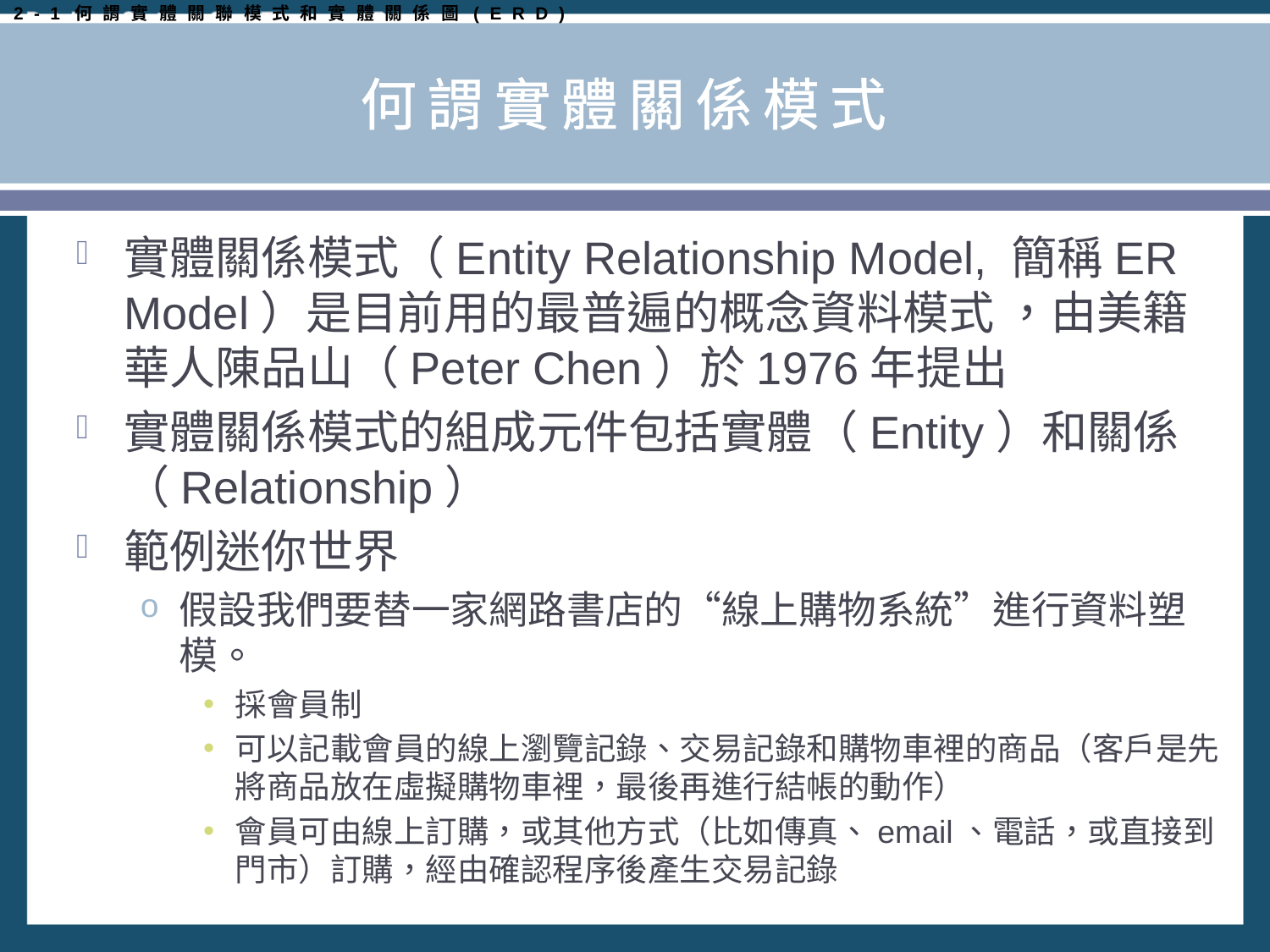

2-1何謂實體關聯模式和實體關係圖(ERD)
# 何謂實體關係模式
實體關係模式（Entity Relationship Model, 簡稱ER Model）是目前用的最普遍的概念資料模式 ，由美籍華人陳品山（Peter Chen）於1976年提出
實體關係模式的組成元件包括實體（Entity）和關係（Relationship）
範例迷你世界
假設我們要替一家網路書店的“線上購物系統”進行資料塑模。
採會員制
可以記載會員的線上瀏覽記錄、交易記錄和購物車裡的商品（客戶是先將商品放在虛擬購物車裡，最後再進行結帳的動作）
會員可由線上訂購，或其他方式（比如傳真、email、電話，或直接到門市）訂購，經由確認程序後產生交易記錄